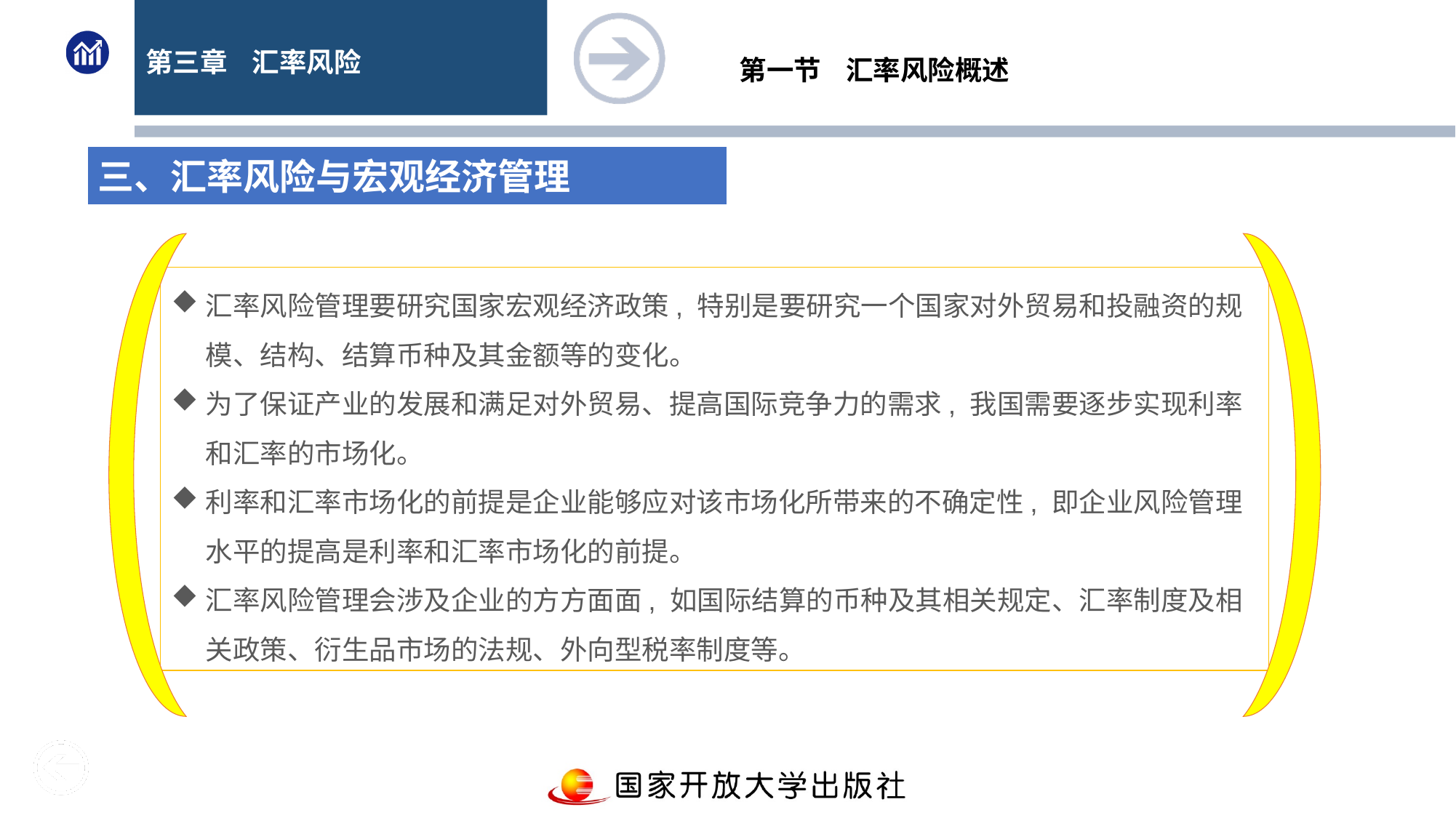

第一节    汇率风险概述
第三章    汇率风险
三、汇率风险与宏观经济管理

汇率风险管理要研究国家宏观经济政策, 特别是要研究一个国家对外贸易和投融资的规模、结构、结算币种及其金额等的变化。
为了保证产业的发展和满足对外贸易、提高国际竞争力的需求, 我国需要逐步实现利率和汇率的市场化。
利率和汇率市场化的前提是企业能够应对该市场化所带来的不确定性, 即企业风险管理水平的提高是利率和汇率市场化的前提。
汇率风险管理会涉及企业的方方面面, 如国际结算的币种及其相关规定、汇率制度及相关政策、衍生品市场的法规、外向型税率制度等。